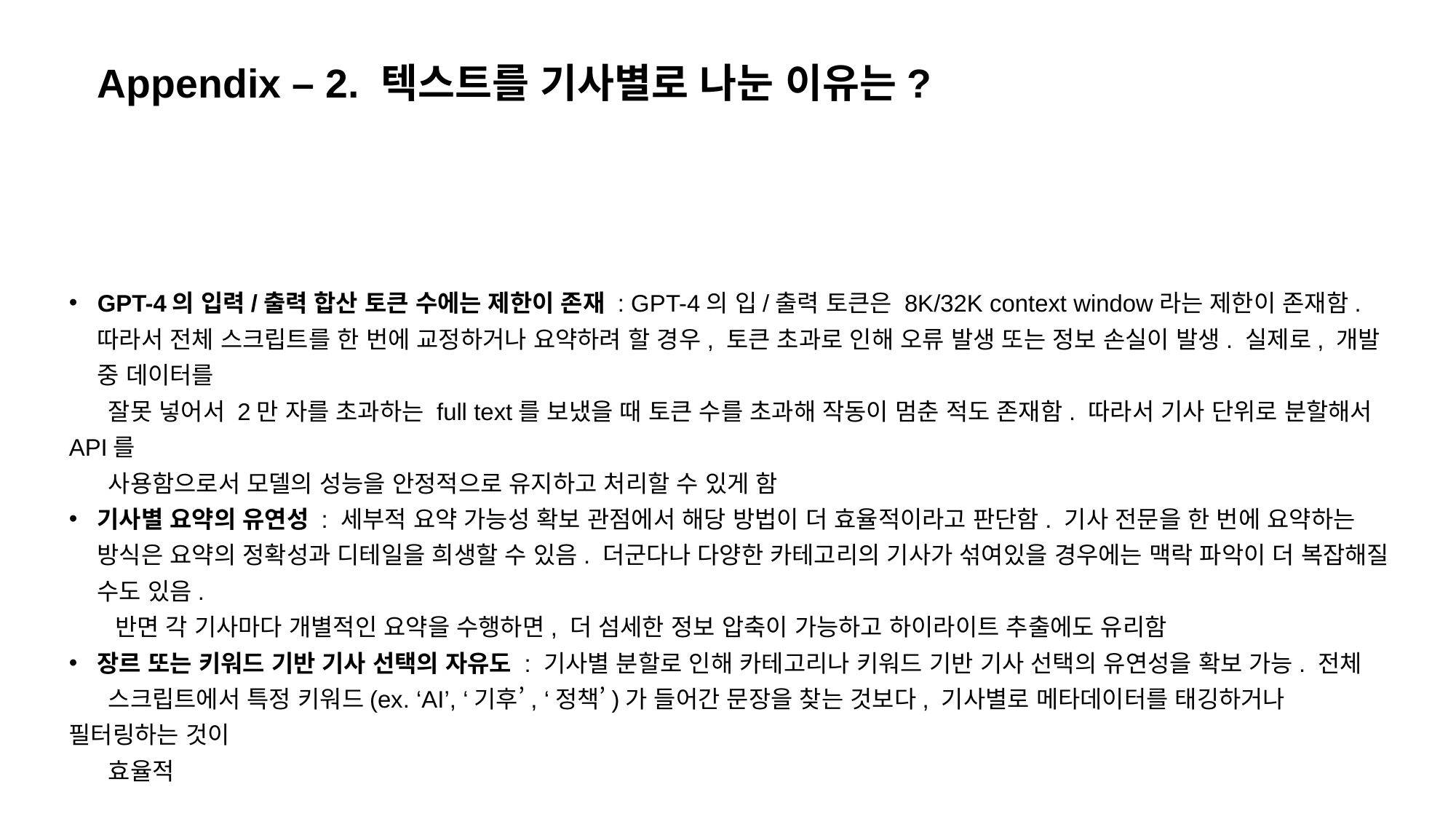

Appendix – 2. 텍스트를 기사별로 나눈 이유는?
GPT-4의 입력/출력 합산 토큰 수에는 제한이 존재 : GPT-4의 입/출력 토큰은 8K/32K context window라는 제한이 존재함. 따라서 전체 스크립트를 한 번에 교정하거나 요약하려 할 경우, 토큰 초과로 인해 오류 발생 또는 정보 손실이 발생. 실제로, 개발 중 데이터를
     잘못 넣어서 2만 자를 초과하는 full text를 보냈을 때 토큰 수를 초과해 작동이 멈춘 적도 존재함. 따라서 기사 단위로 분할해서 API를
     사용함으로서 모델의 성능을 안정적으로 유지하고 처리할 수 있게 함
기사별 요약의 유연성 : 세부적 요약 가능성 확보 관점에서 해당 방법이 더 효율적이라고 판단함. 기사 전문을 한 번에 요약하는 방식은 요약의 정확성과 디테일을 희생할 수 있음. 더군다나 다양한 카테고리의 기사가 섞여있을 경우에는 맥락 파악이 더 복잡해질 수도 있음.
      반면 각 기사마다 개별적인 요약을 수행하면, 더 섬세한 정보 압축이 가능하고 하이라이트 추출에도 유리함
장르 또는 키워드 기반 기사 선택의 자유도 : 기사별 분할로 인해 카테고리나 키워드 기반 기사 선택의 유연성을 확보 가능. 전체
     스크립트에서 특정 키워드(ex. ‘AI’, ‘기후’, ‘정책’)가 들어간 문장을 찾는 것보다, 기사별로 메타데이터를 태깅하거나 필터링하는 것이
     효율적